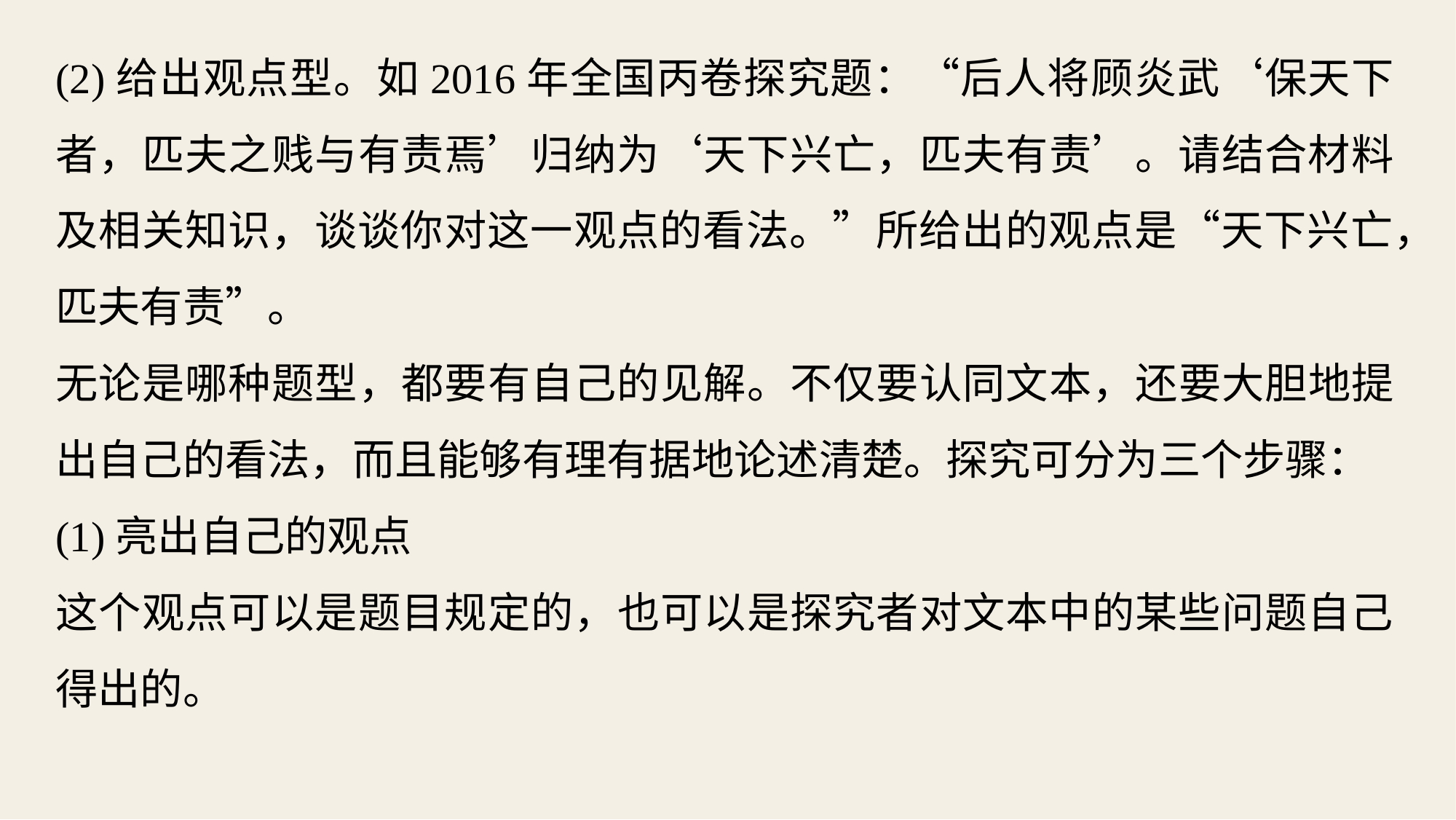

(2)给出观点型。如2016年全国丙卷探究题：“后人将顾炎武‘保天下者，匹夫之贱与有责焉’归纳为‘天下兴亡，匹夫有责’。请结合材料及相关知识，谈谈你对这一观点的看法。”所给出的观点是“天下兴亡，匹夫有责”。
无论是哪种题型，都要有自己的见解。不仅要认同文本，还要大胆地提出自己的看法，而且能够有理有据地论述清楚。探究可分为三个步骤：
(1)亮出自己的观点
这个观点可以是题目规定的，也可以是探究者对文本中的某些问题自己得出的。